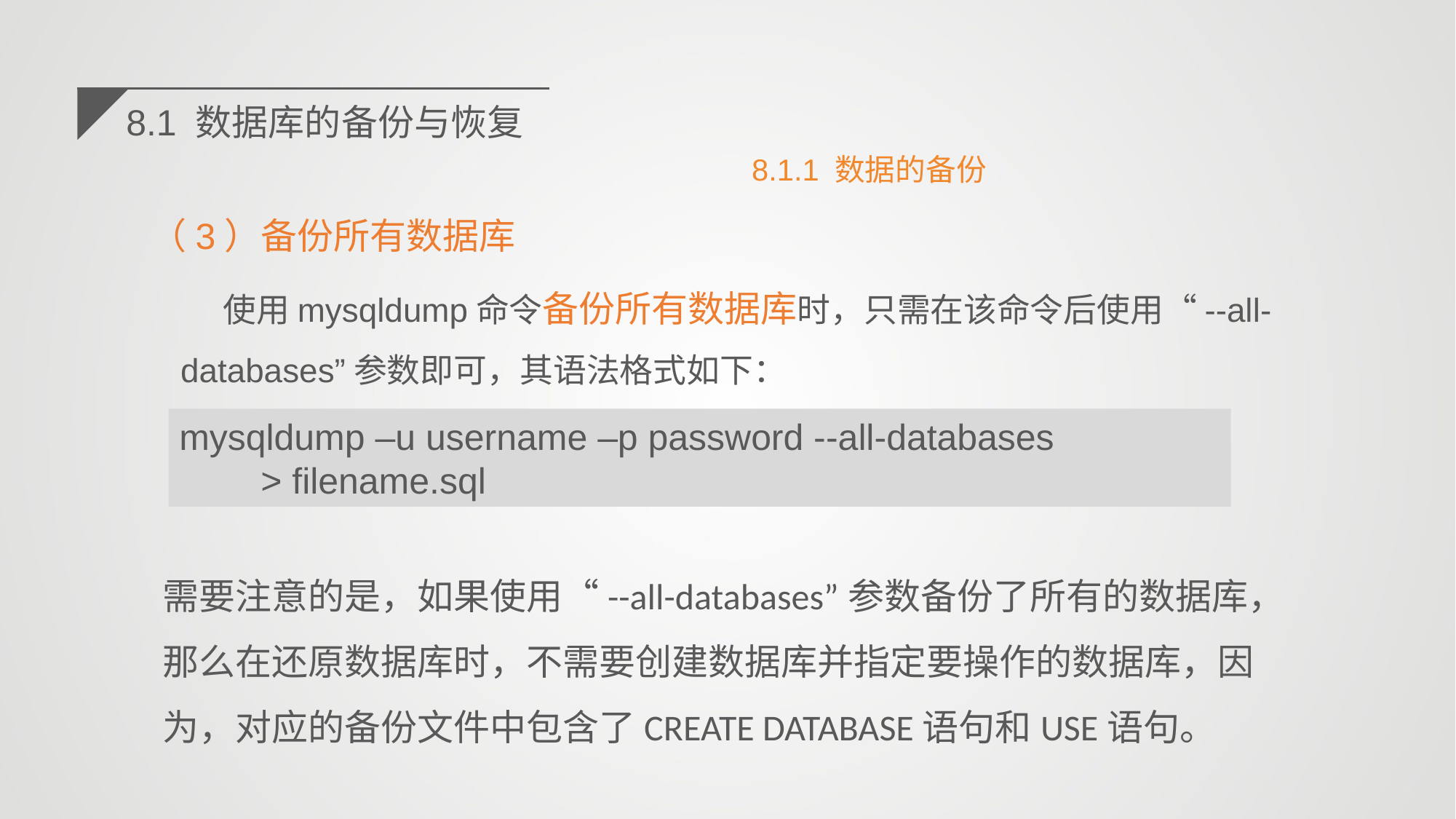

8.1 数据库的备份与恢复

8.1.1 数据的备份
（3）备份所有数据库
使用mysqldump命令备份所有数据库时，只需在该命令后使用“--all-databases”参数即可，其语法格式如下：

mysqldump –u username –p password --all-databases
        > filename.sql
需要注意的是，如果使用“--all-databases”参数备份了所有的数据库，那么在还原数据库时，不需要创建数据库并指定要操作的数据库，因为，对应的备份文件中包含了CREATE DATABASE语句和USE语句。